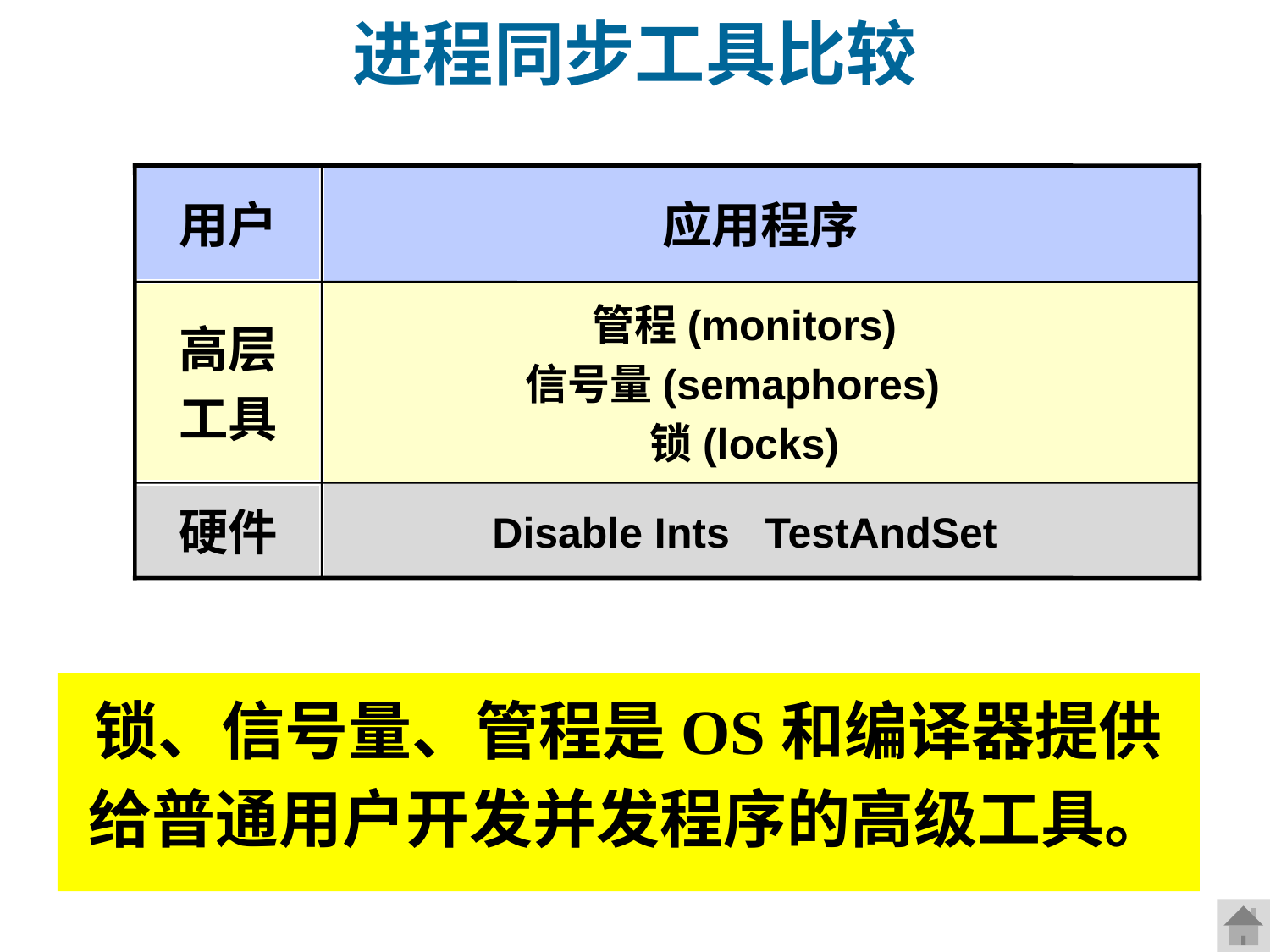

进程同步工具比较
用户
高层
工具
硬件

应用程序
管程(monitors)
信号量(semaphores)
锁(locks)
Disable Ints   TestAndSet
锁、信号量、管程是OS和编译器提供给普通用户开发并发程序的高级工具。